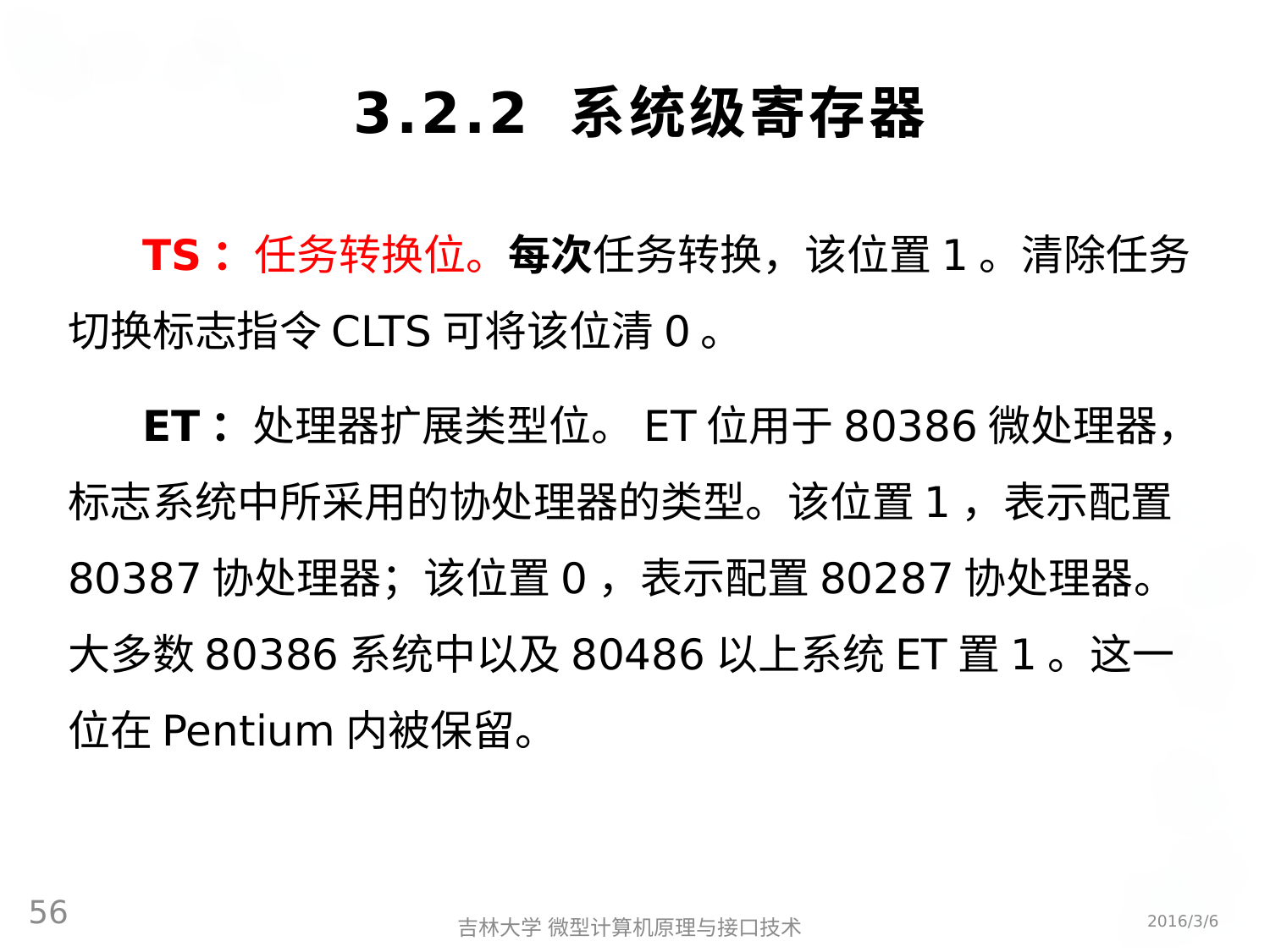

# 3.2.2 系统级寄存器
TS：任务转换位。每次任务转换，该位置1。清除任务切换标志指令CLTS可将该位清0。
ET：处理器扩展类型位。ET位用于80386微处理器，标志系统中所采用的协处理器的类型。该位置1，表示配置80387协处理器；该位置0，表示配置80287协处理器。大多数80386系统中以及80486以上系统ET置1。这一位在Pentium内被保留。
56
2016/3/6
吉林大学 微型计算机原理与接口技术